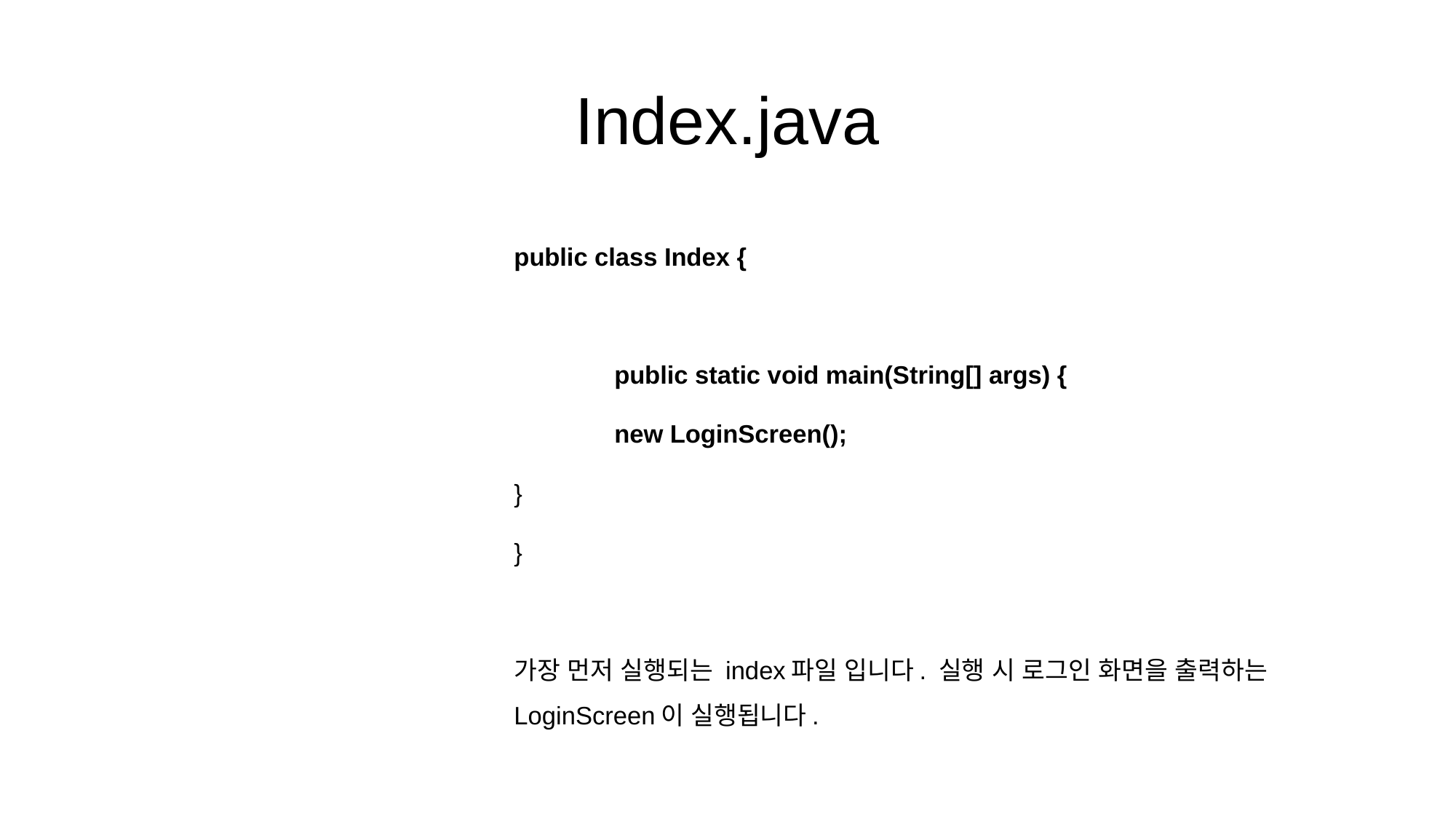

# Index.java
public class Index {

	public static void main(String[] args) {
	new LoginScreen();
}
}

가장 먼저 실행되는 index파일 입니다. 실행 시 로그인 화면을 출력하는 LoginScreen이 실행됩니다.